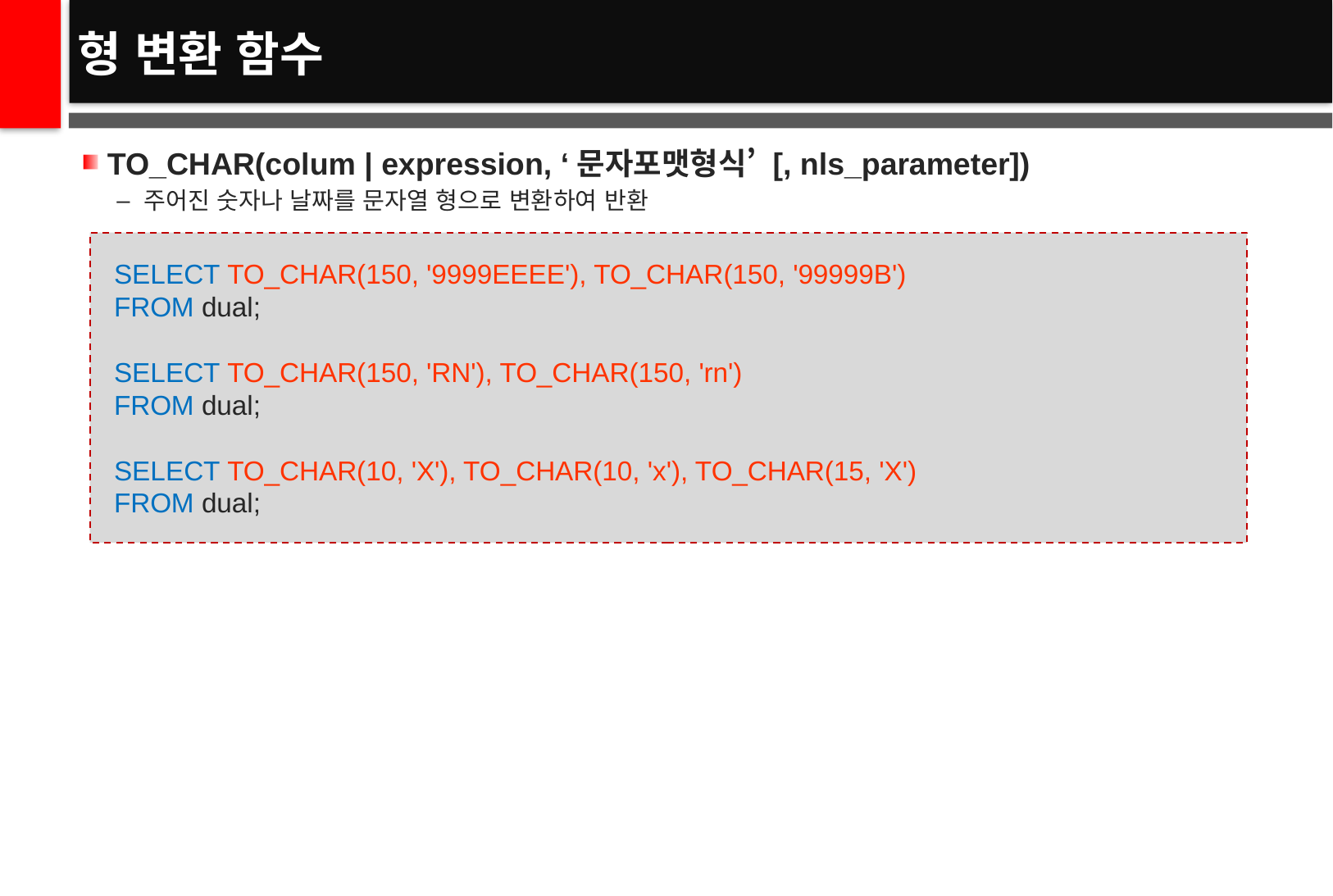

# 형 변환 함수
TO_CHAR(colum | expression, ‘문자포맷형식’ [, nls_parameter])
주어진 숫자나 날짜를 문자열 형으로 변환하여 반환
SELECT TO_CHAR(150, '9999EEEE'), TO_CHAR(150, '99999B')
FROM dual;

SELECT TO_CHAR(150, 'RN'), TO_CHAR(150, 'rn')
FROM dual;

SELECT TO_CHAR(10, 'X'), TO_CHAR(10, 'x'), TO_CHAR(15, 'X')
FROM dual;